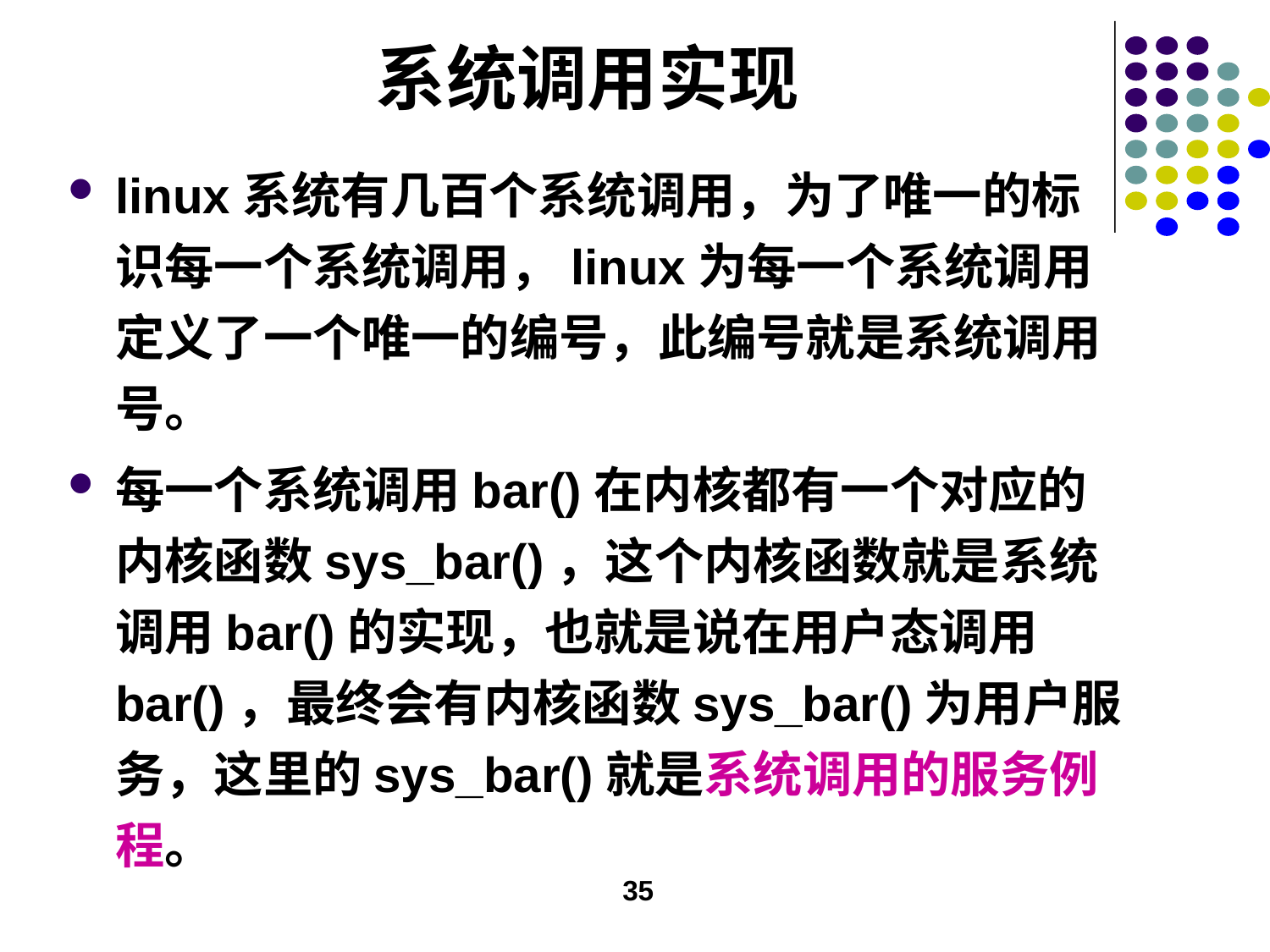

# 系统调用实现
linux系统有几百个系统调用，为了唯一的标识每一个系统调用，linux为每一个系统调用定义了一个唯一的编号，此编号就是系统调用号。
每一个系统调用bar()在内核都有一个对应的内核函数sys_bar()，这个内核函数就是系统调用bar()的实现，也就是说在用户态调用bar()，最终会有内核函数sys_bar()为用户服务，这里的sys_bar()就是系统调用的服务例程。
35